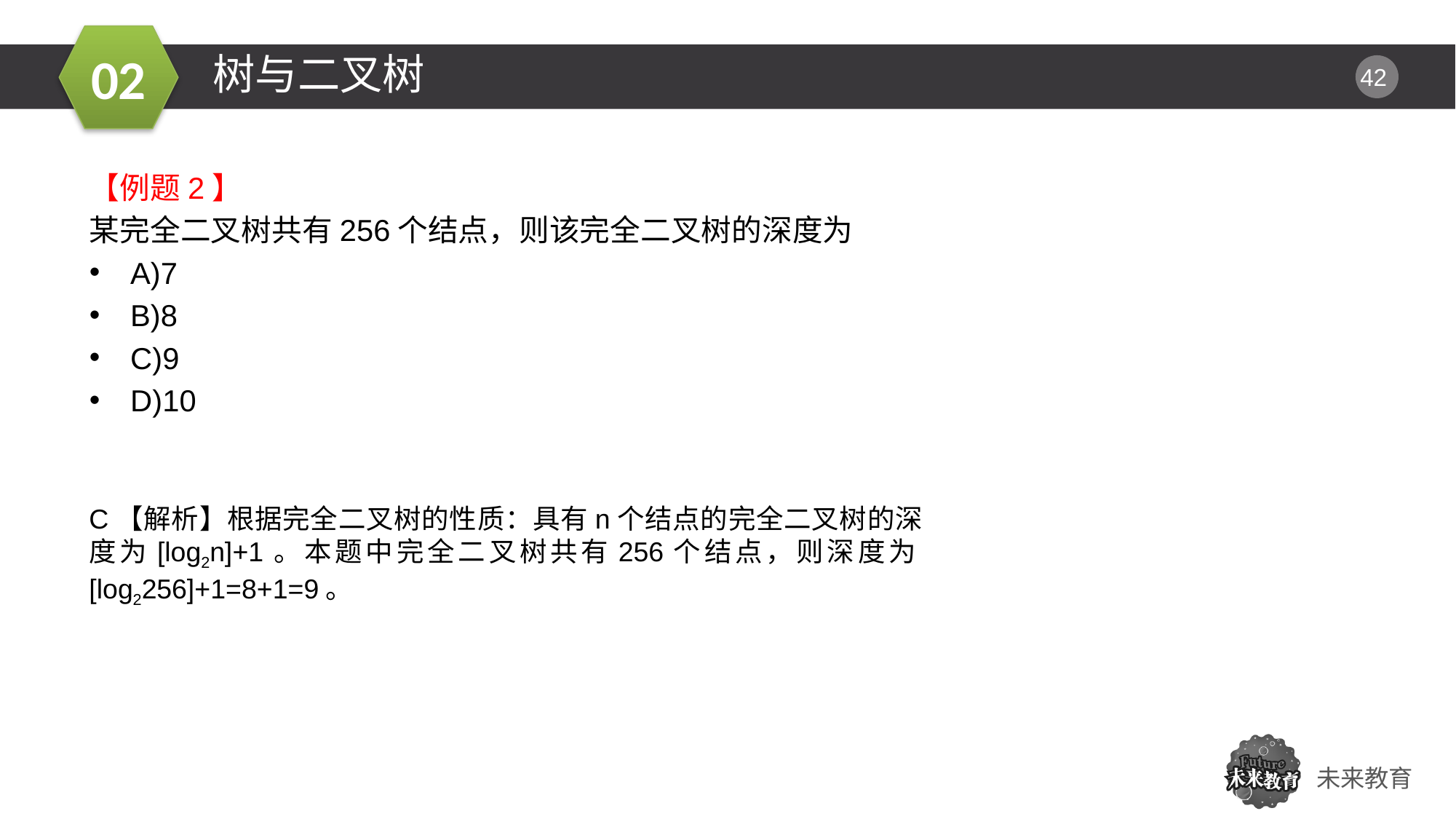

树与二叉树
【例题2】
某完全二叉树共有256个结点，则该完全二叉树的深度为
A)7
B)8
C)9
D)10

01
C【解析】根据完全二叉树的性质：具有n个结点的完全二叉树的深度为[log2n]+1。本题中完全二叉树共有256个结点，则深度为[log2256]+1=8+1=9。